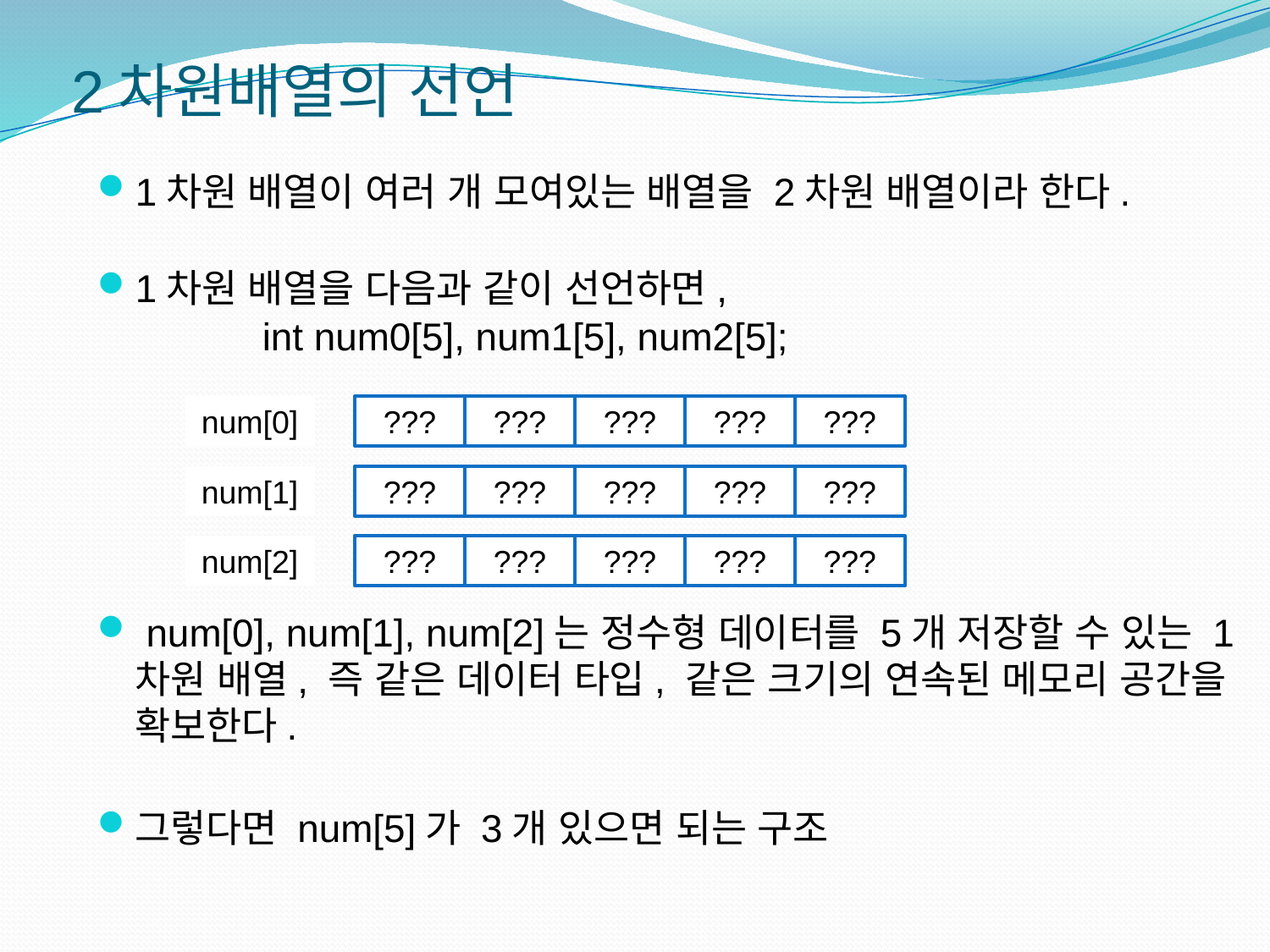

2차원배열의 선언

1차원 배열이 여러 개 모여있는 배열을 2차원 배열이라 한다.

1차원 배열을 다음과 같이 선언하면,
	 	int num0[5], num1[5], num2[5];

 num[0], num[1], num[2]는 정수형 데이터를 5개 저장할 수 있는 1차원 배열, 즉 같은 데이터 타입, 같은 크기의 연속된 메모리 공간을 확보한다.

그렇다면 num[5]가 3개 있으면 되는 구조
num[0]
???
???
???
???
???
num[1]
???
???
???
???
???
num[2]
???
???
???
???
???